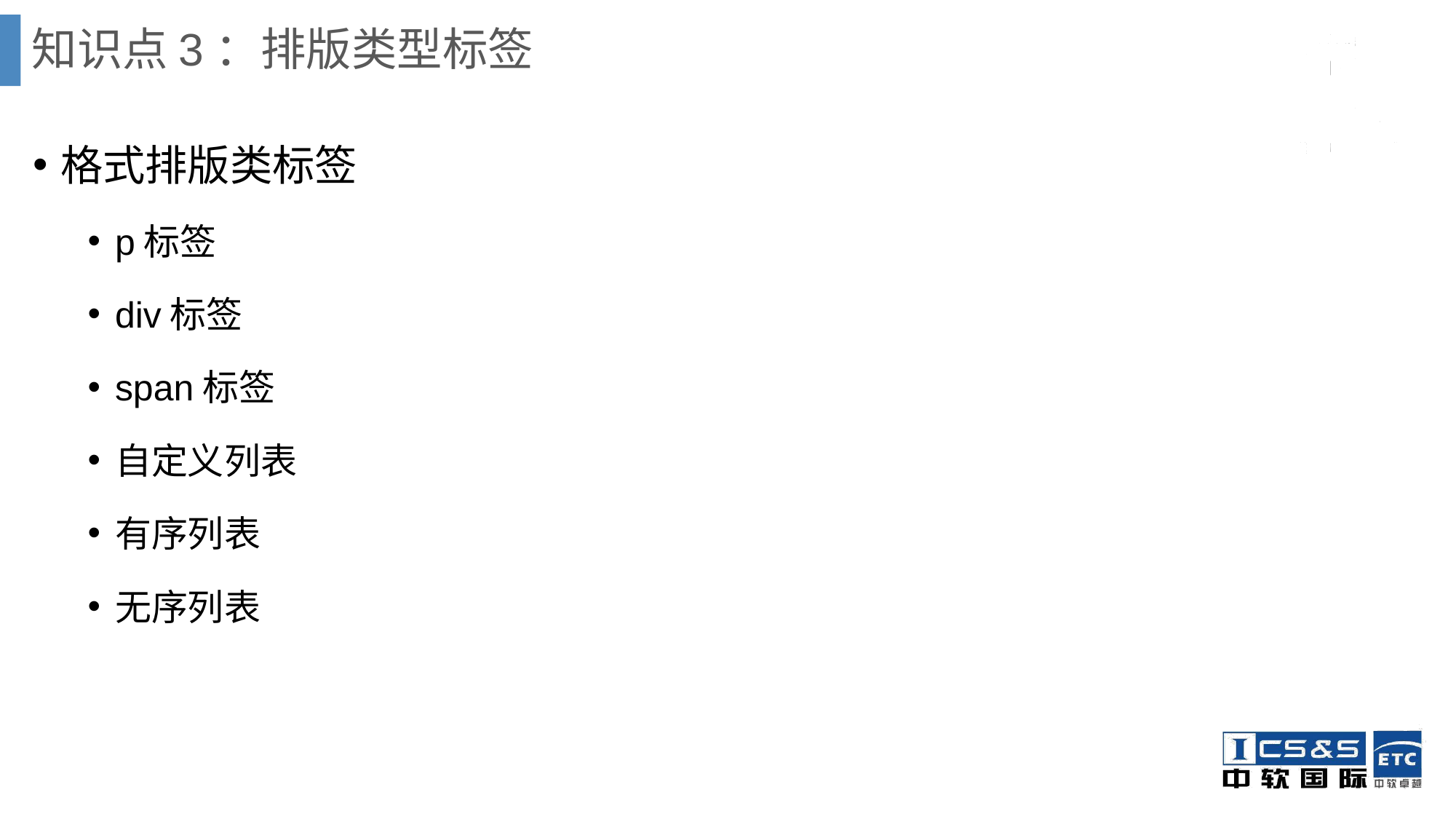

# 知识点3：排版类型标签
格式排版类标签
p标签
div标签
span标签
自定义列表
有序列表
无序列表